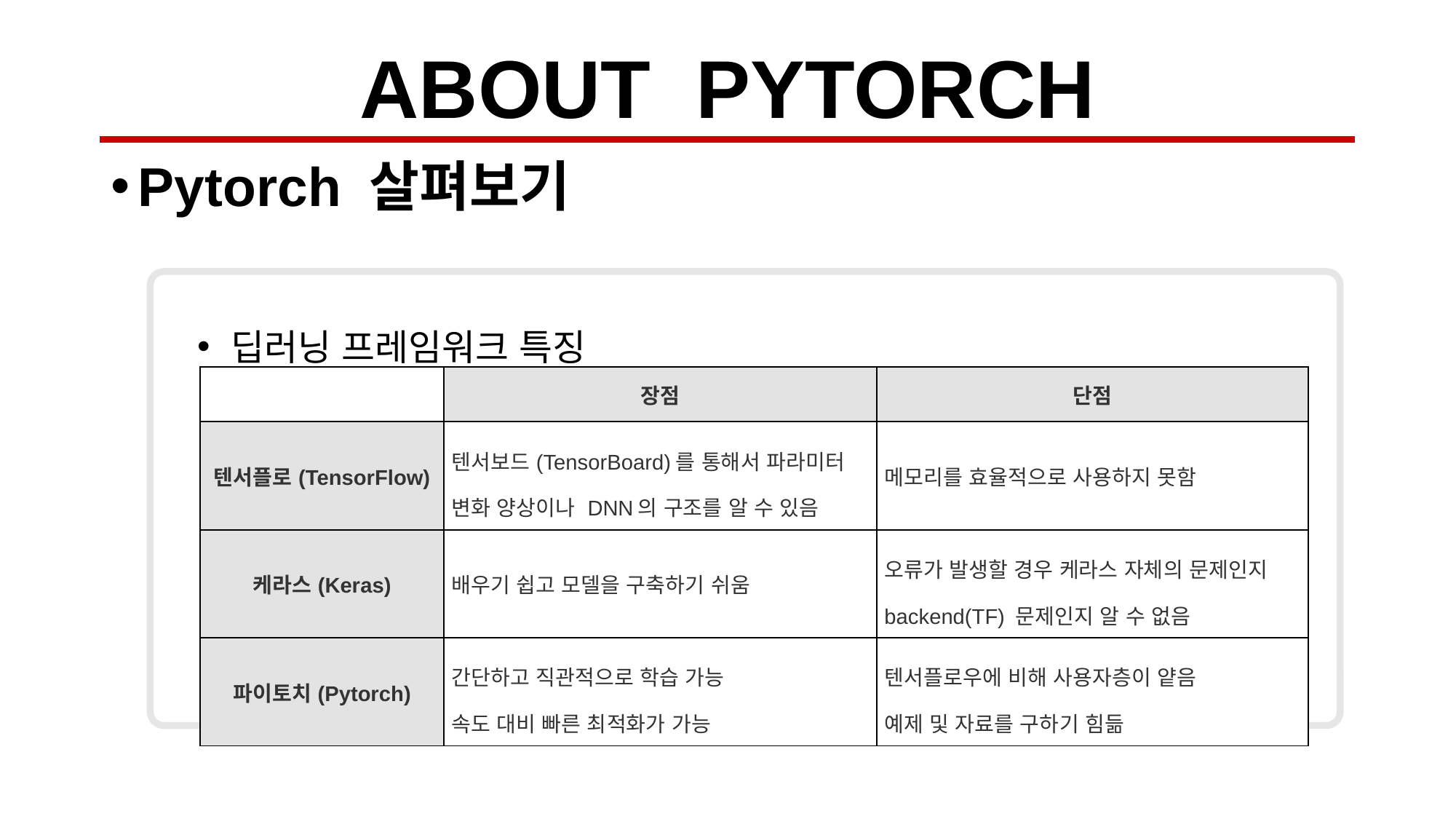

# ABOUT  PYTORCH
Pytorch 살펴보기

딥러닝 프레임워크 특징
|  | 장점 | 단점 |
| --- | --- | --- |
| 텐서플로(TensorFlow) | 텐서보드(TensorBoard)를 통해서 파라미터 변화 양상이나 DNN의 구조를 알 수 있음 | 메모리를 효율적으로 사용하지 못함 |
| 케라스(Keras) | 배우기 쉽고 모델을 구축하기 쉬움 | 오류가 발생할 경우 케라스 자체의 문제인지  backend(TF) 문제인지 알 수 없음 |
| 파이토치(Pytorch) | 간단하고 직관적으로 학습 가능 속도 대비 빠른 최적화가 가능 | 텐서플로우에 비해 사용자층이 얕음 예제 및 자료를 구하기 힘듦 |